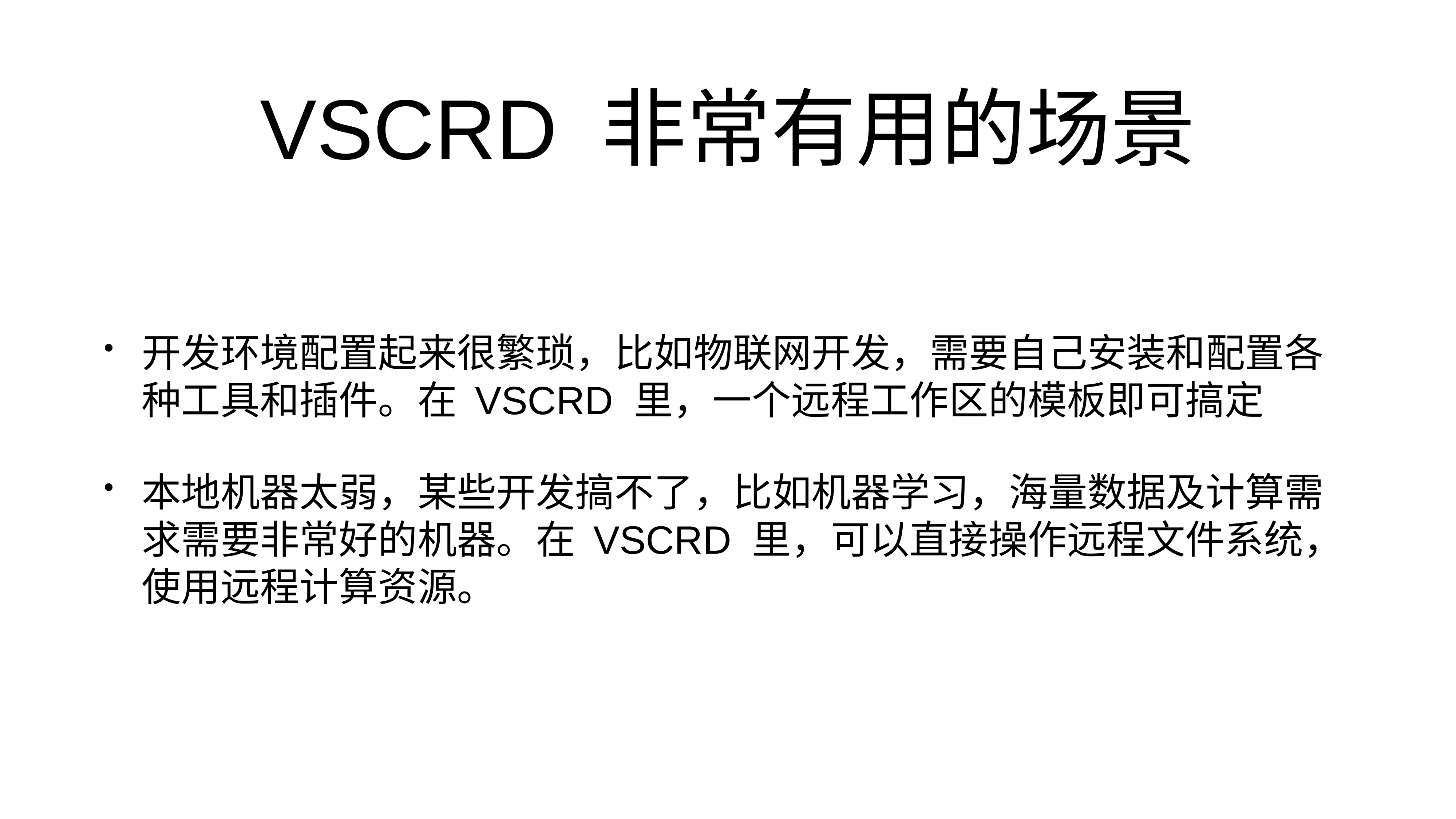

# VSCRD 非常有用的场景
开发环境配置起来很繁琐，比如物联网开发，需要自己安装和配置各种工具和插件。在 VSCRD 里，一个远程工作区的模板即可搞定
本地机器太弱，某些开发搞不了，比如机器学习，海量数据及计算需求需要非常好的机器。在 VSCRD 里，可以直接操作远程文件系统，使用远程计算资源。